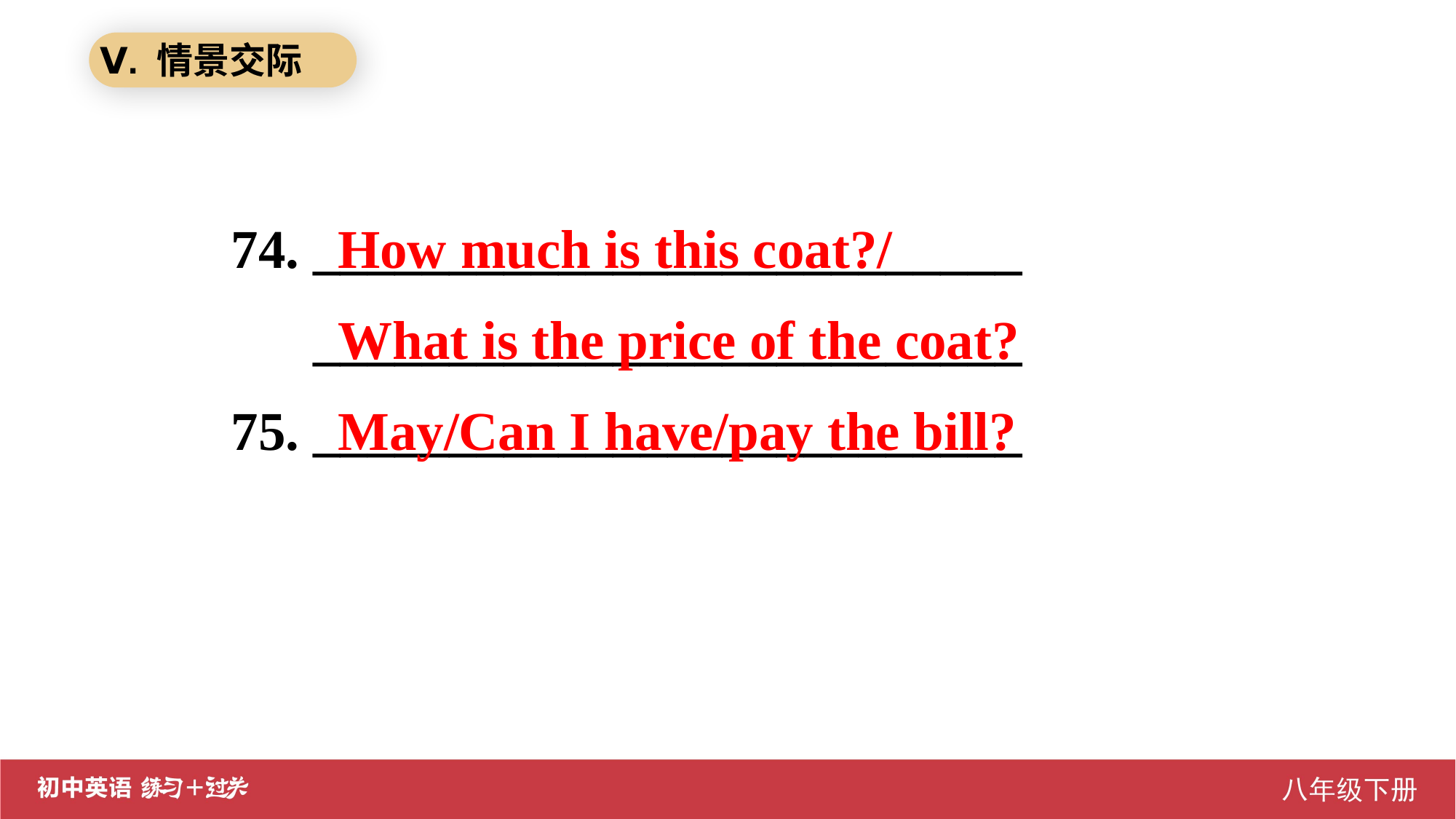

Ⅴ. 情景交际
74. __________________________
      __________________________
75. __________________________
How much is this coat?/
What is the price of the coat?
May/Can I have/pay the bill?